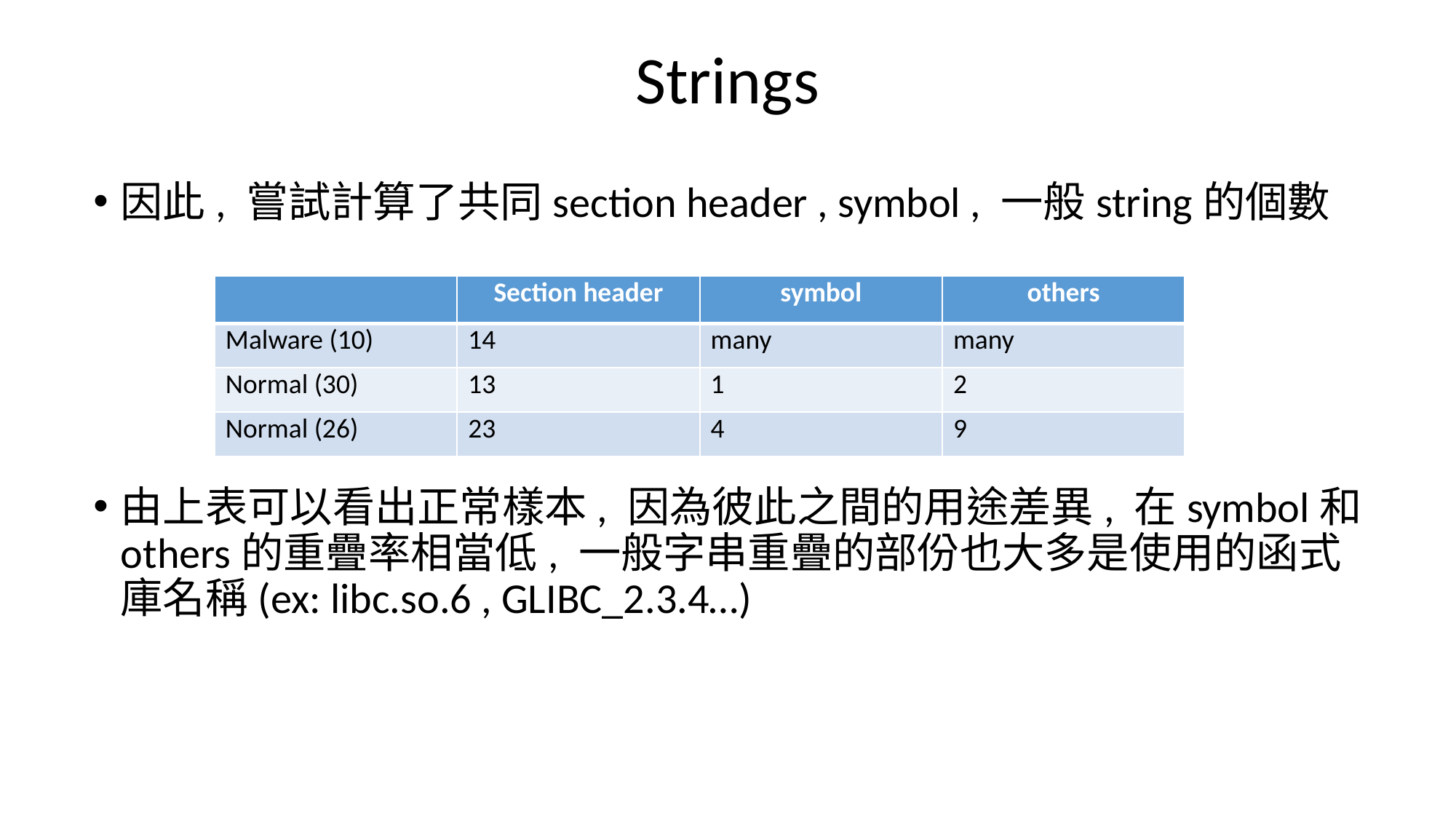

# Strings
因此, 嘗試計算了共同section header , symbol , 一般string的個數

由上表可以看出正常樣本, 因為彼此之間的用途差異, 在symbol和others的重疊率相當低, 一般字串重疊的部份也大多是使用的函式庫名稱(ex: libc.so.6 , GLIBC_2.3.4…)
|  | Section header | symbol | others |
| --- | --- | --- | --- |
| Malware (10) | 14 | many | many |
| Normal (30) | 13 | 1 | 2 |
| Normal (26) | 23 | 4 | 9 |